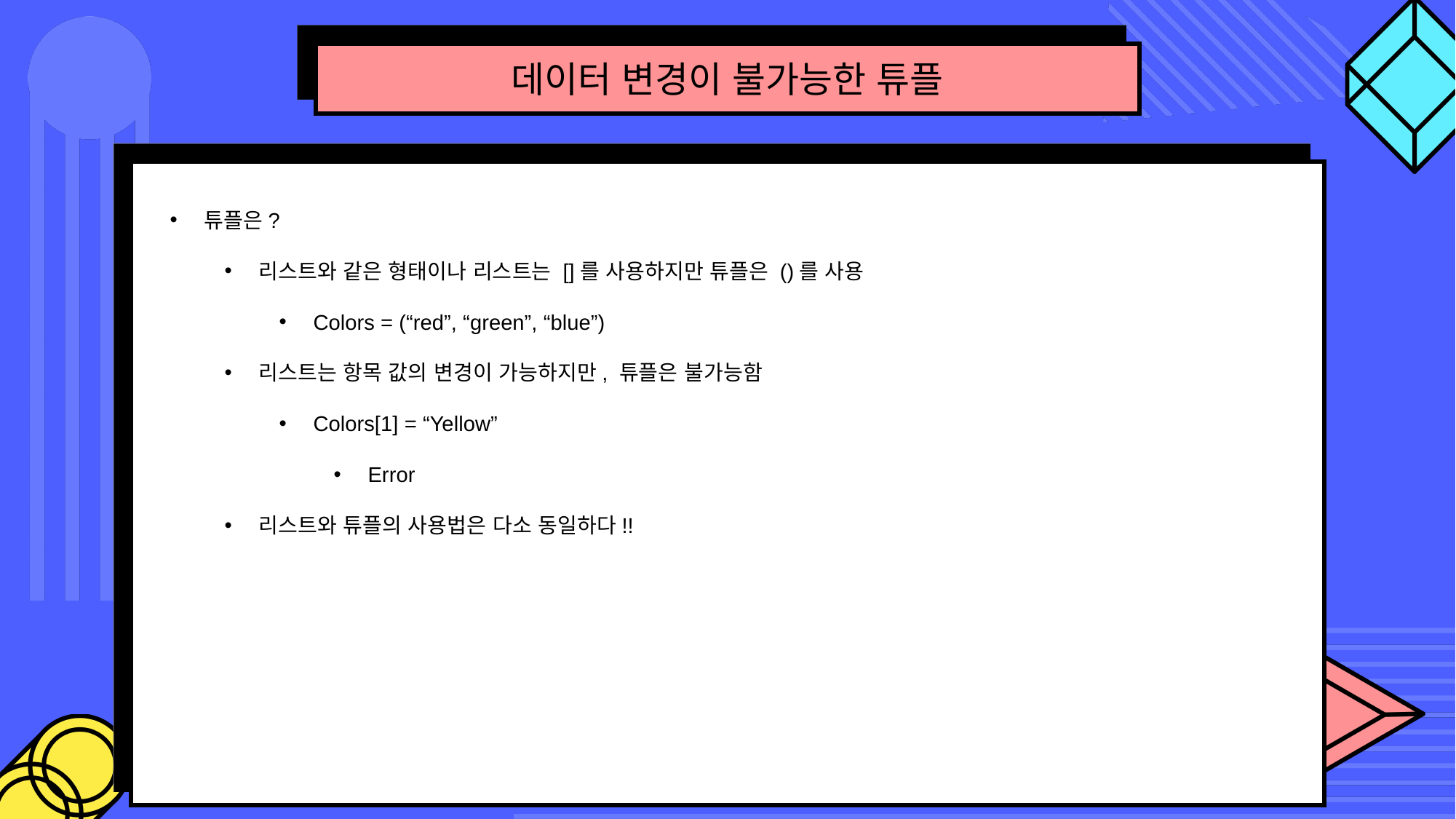

데이터 변경이 불가능한 튜플

튜플은?
리스트와 같은 형태이나 리스트는 []를 사용하지만 튜플은 ()를 사용
Colors = (“red”, “green”, “blue”)
리스트는 항목 값의 변경이 가능하지만, 튜플은 불가능함
Colors[1] = “Yellow”
Error
리스트와 튜플의 사용법은 다소 동일하다!!